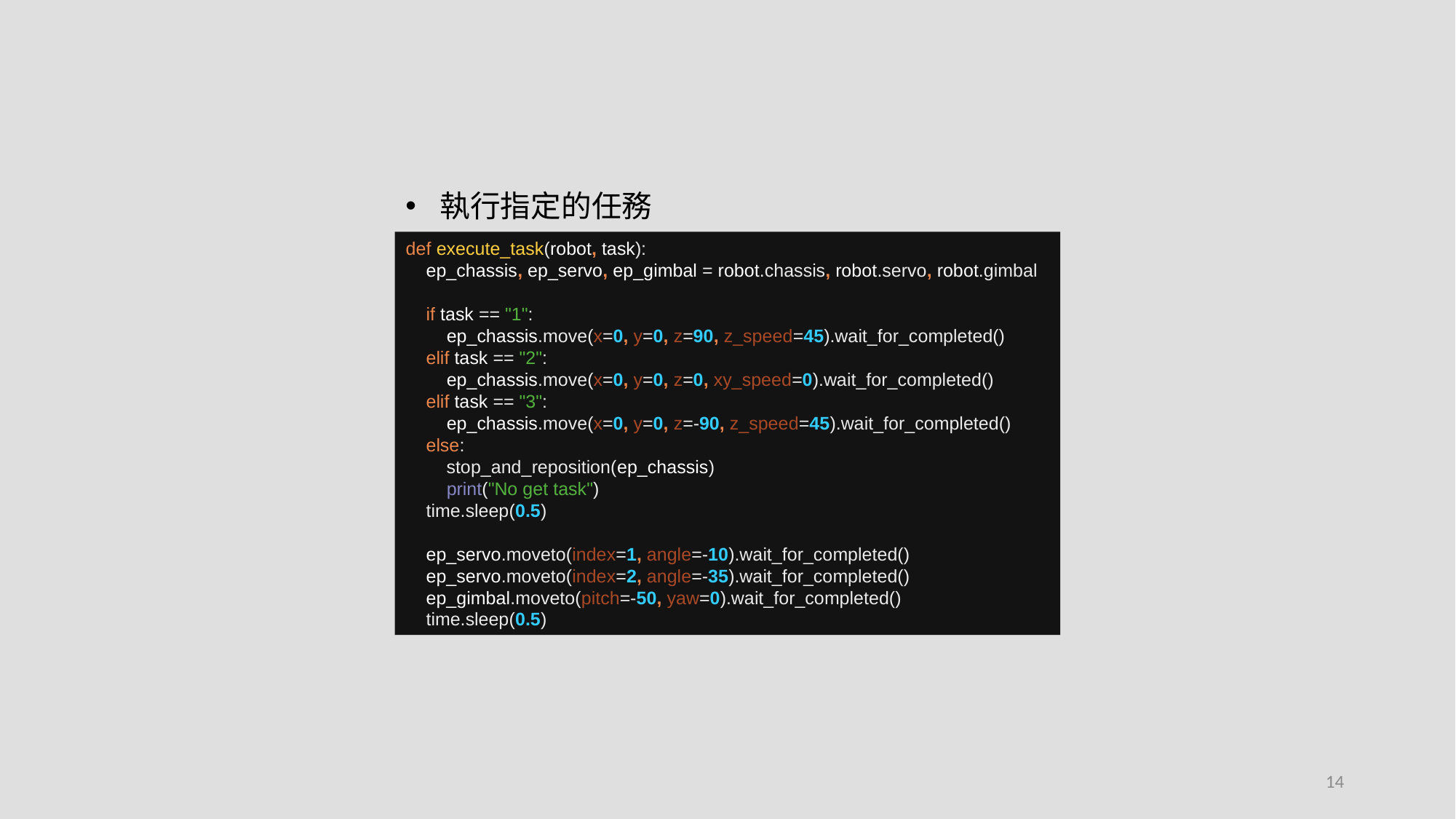

執行指定的任務
def execute_task(robot, task):
    ep_chassis, ep_servo, ep_gimbal = robot.chassis, robot.servo, robot.gimbal
    if task == "1":
        ep_chassis.move(x=0, y=0, z=90, z_speed=45).wait_for_completed()
    elif task == "2":
        ep_chassis.move(x=0, y=0, z=0, xy_speed=0).wait_for_completed()
    elif task == "3":
        ep_chassis.move(x=0, y=0, z=-90, z_speed=45).wait_for_completed()
    else:
        stop_and_reposition(ep_chassis)
        print("No get task")
    time.sleep(0.5)
    ep_servo.moveto(index=1, angle=-10).wait_for_completed()
    ep_servo.moveto(index=2, angle=-35).wait_for_completed()
    ep_gimbal.moveto(pitch=-50, yaw=0).wait_for_completed()
    time.sleep(0.5)
14